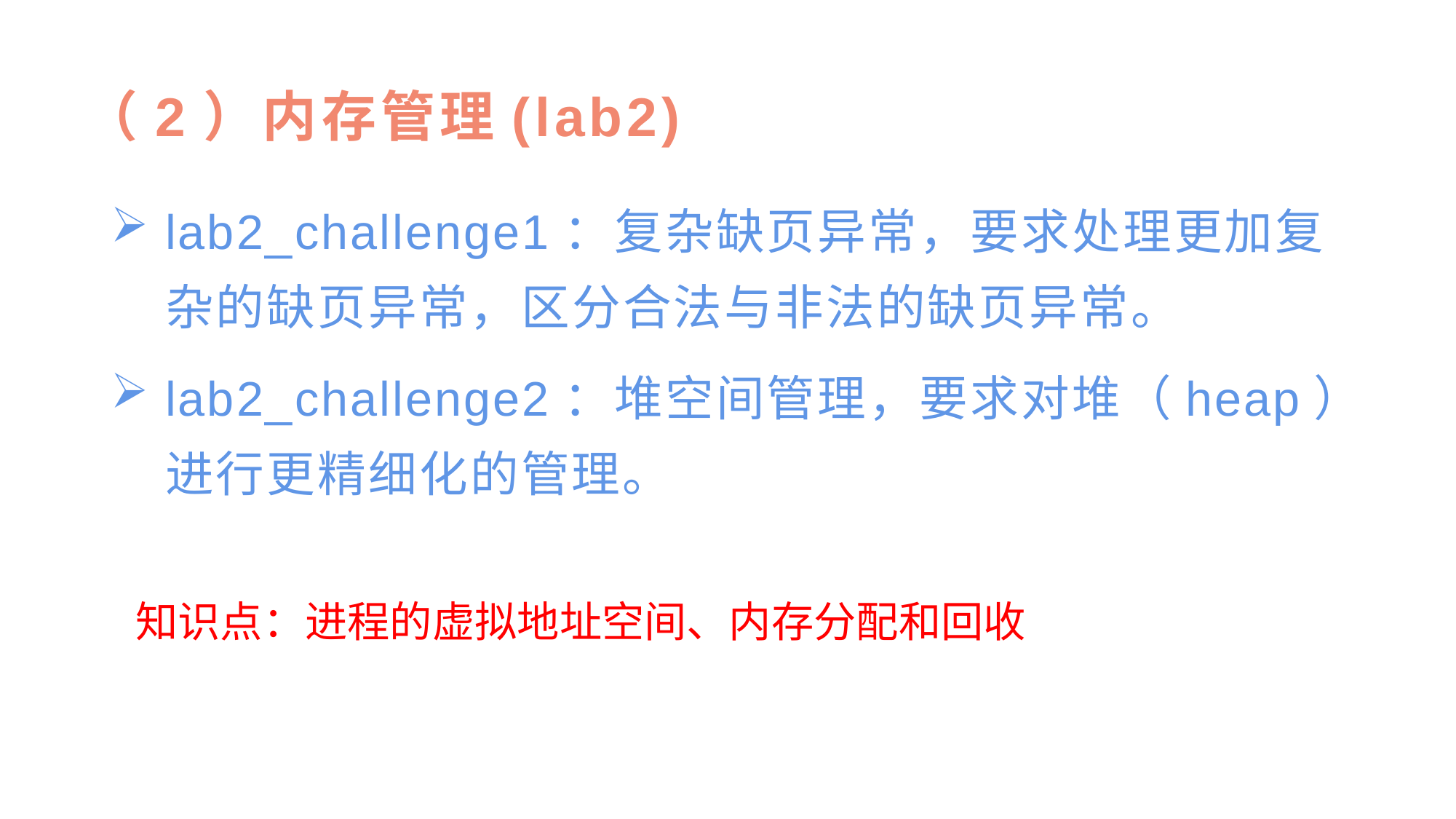

# （2）内存管理(lab2)
lab2_challenge1：复杂缺页异常，要求处理更加复杂的缺页异常，区分合法与非法的缺页异常。
lab2_challenge2：堆空间管理，要求对堆（heap）进行更精细化的管理。
知识点：进程的虚拟地址空间、内存分配和回收